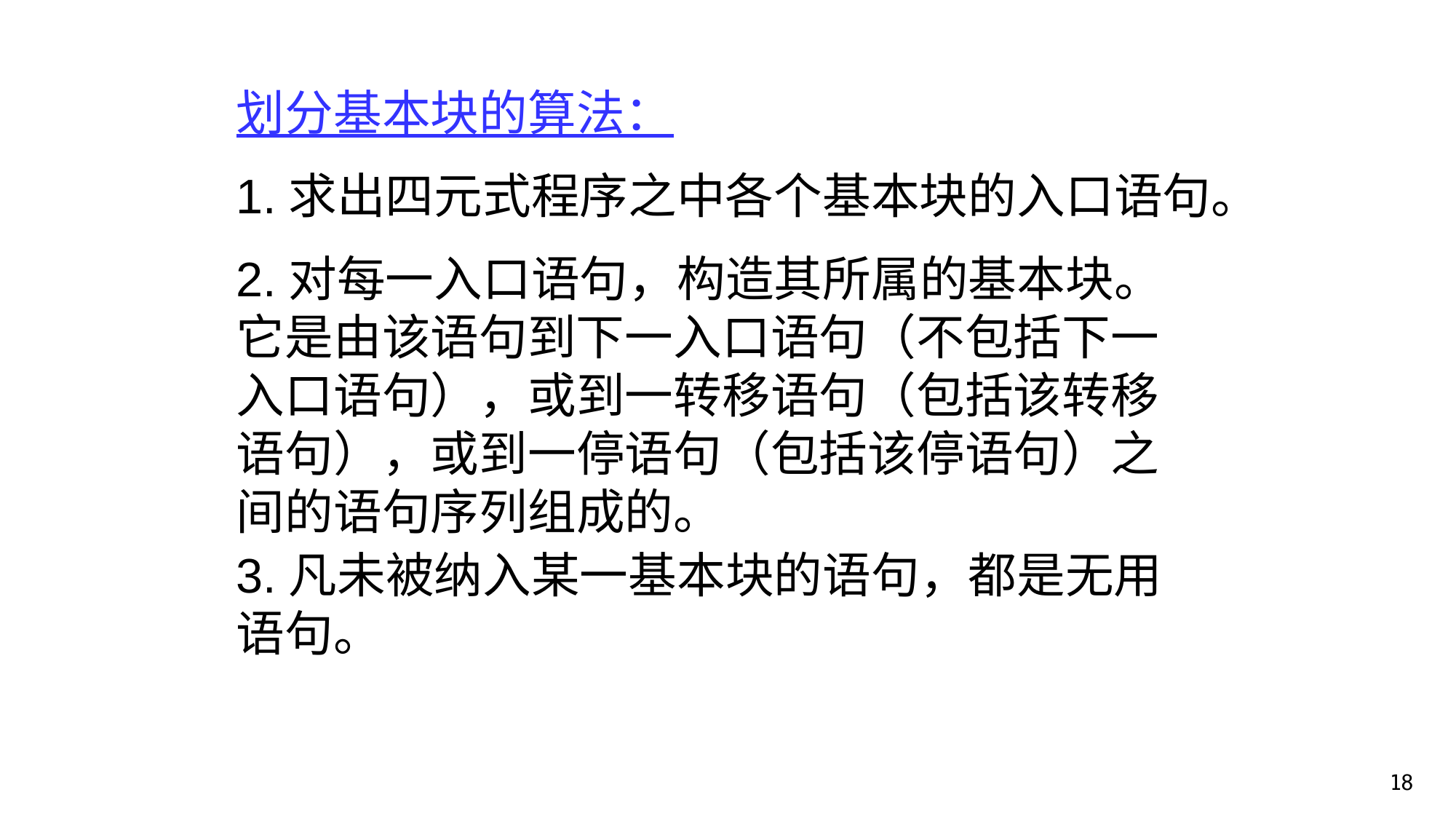

划分基本块的算法：
1.求出四元式程序之中各个基本块的入口语句。

2.对每一入口语句，构造其所属的基本块。它是由该语句到下一入口语句（不包括下一入口语句），或到一转移语句（包括该转移语句），或到一停语句（包括该停语句）之间的语句序列组成的。

3.凡未被纳入某一基本块的语句，都是无用语句。

18